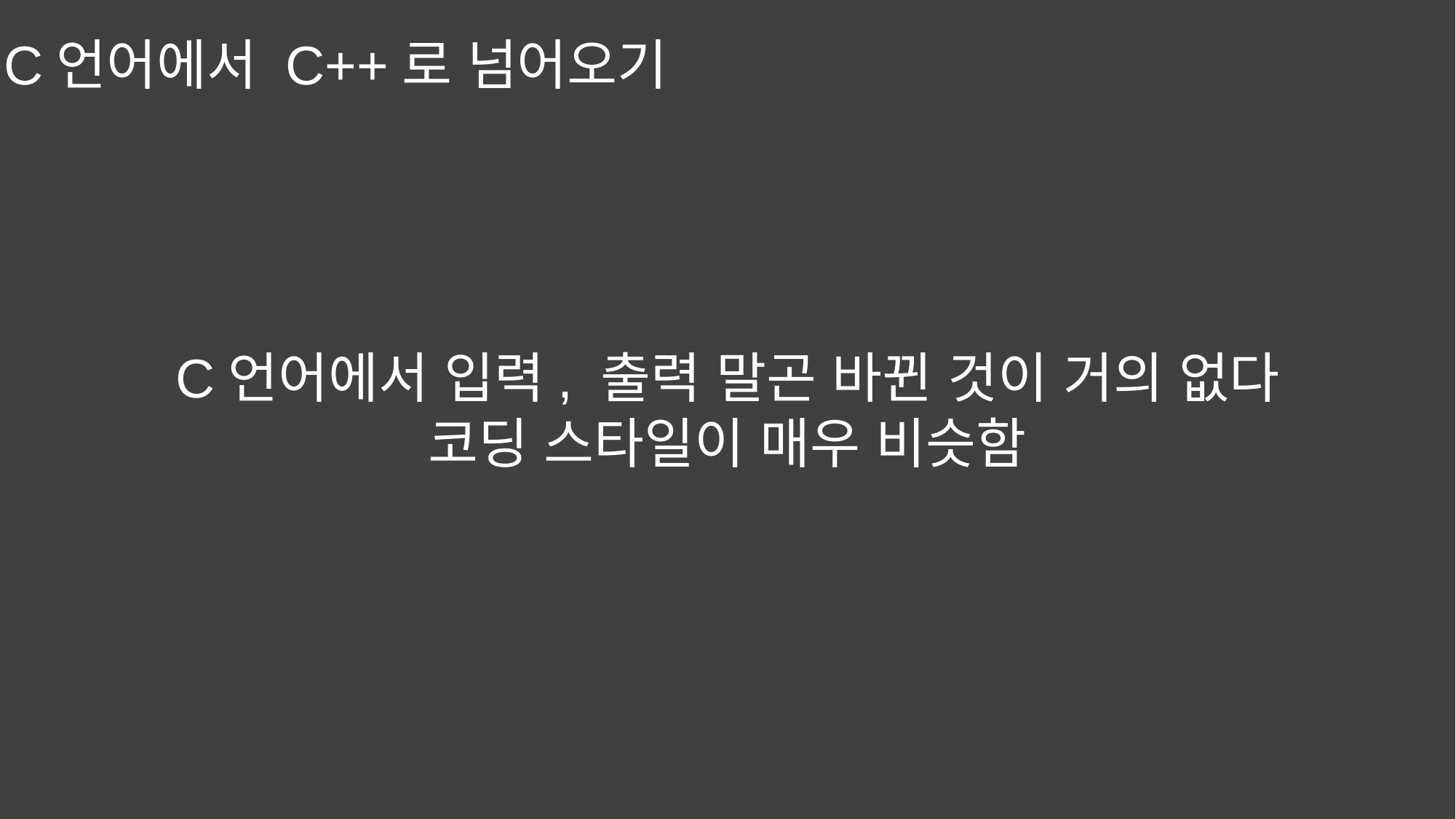

C언어에서 C++로 넘어오기
C언어에서 입력, 출력 말곤 바뀐 것이 거의 없다
코딩 스타일이 매우 비슷함